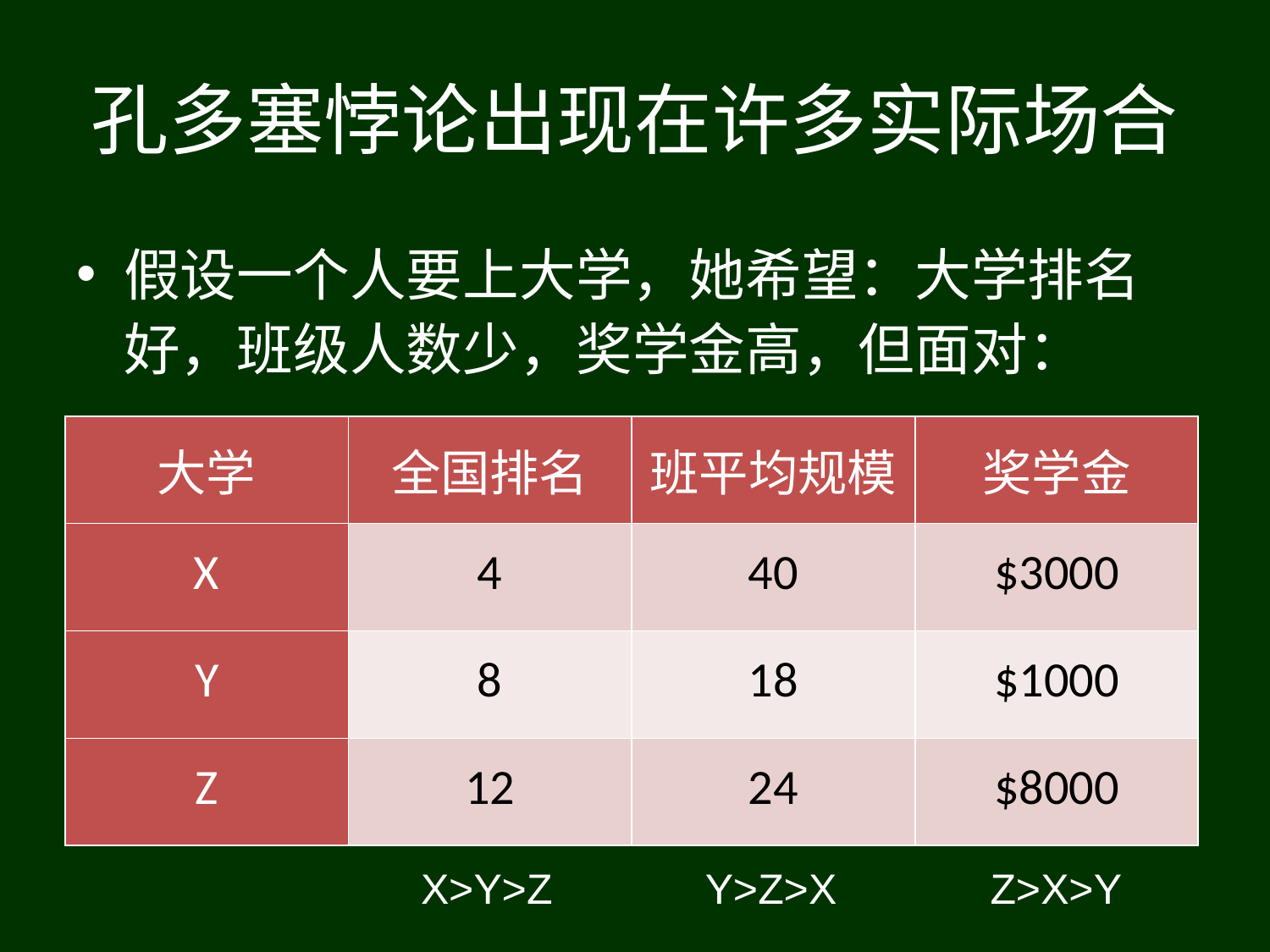

# 孔多塞悖论出现在许多实际场合
假设一个人要上大学，她希望：大学排名好，班级人数少，奖学金高，但面对：
| 大学 | 全国排名 | 班平均规模 | 奖学金 |
| --- | --- | --- | --- |
| X | 4 | 40 | $3000 |
| Y | 8 | 18 | $1000 |
| Z | 12 | 24 | $8000 |
      X>Y>Z             Y>Z>X             Z>X>Y